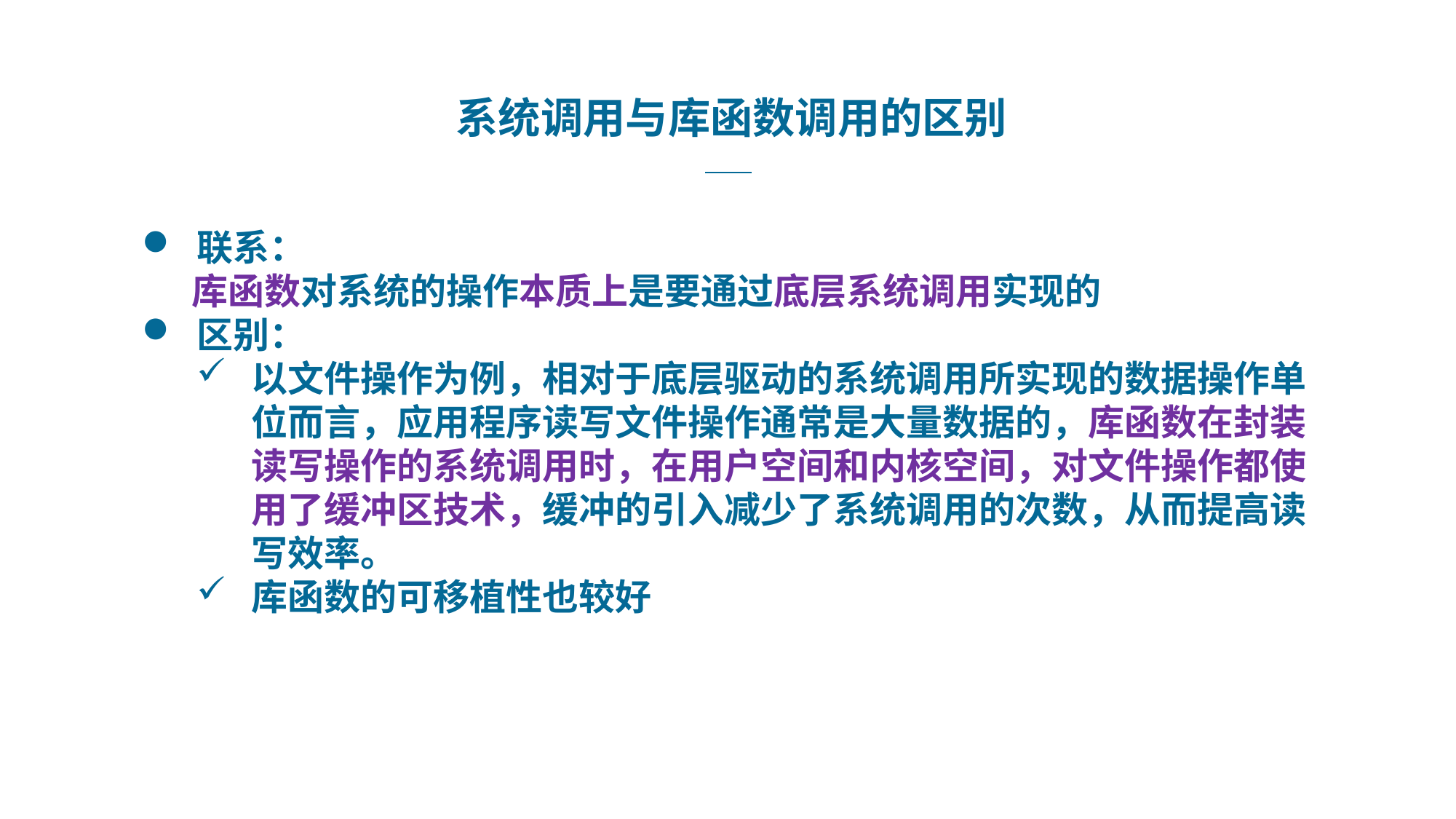

系统调用与库函数调用的区别
联系：
     库函数对系统的操作本质上是要通过底层系统调用实现的
区别：
以文件操作为例，相对于底层驱动的系统调用所实现的数据操作单位而言，应用程序读写文件操作通常是大量数据的，库函数在封装读写操作的系统调用时，在用户空间和内核空间，对文件操作都使用了缓冲区技术，缓冲的引入减少了系统调用的次数，从而提高读写效率。
库函数的可移植性也较好